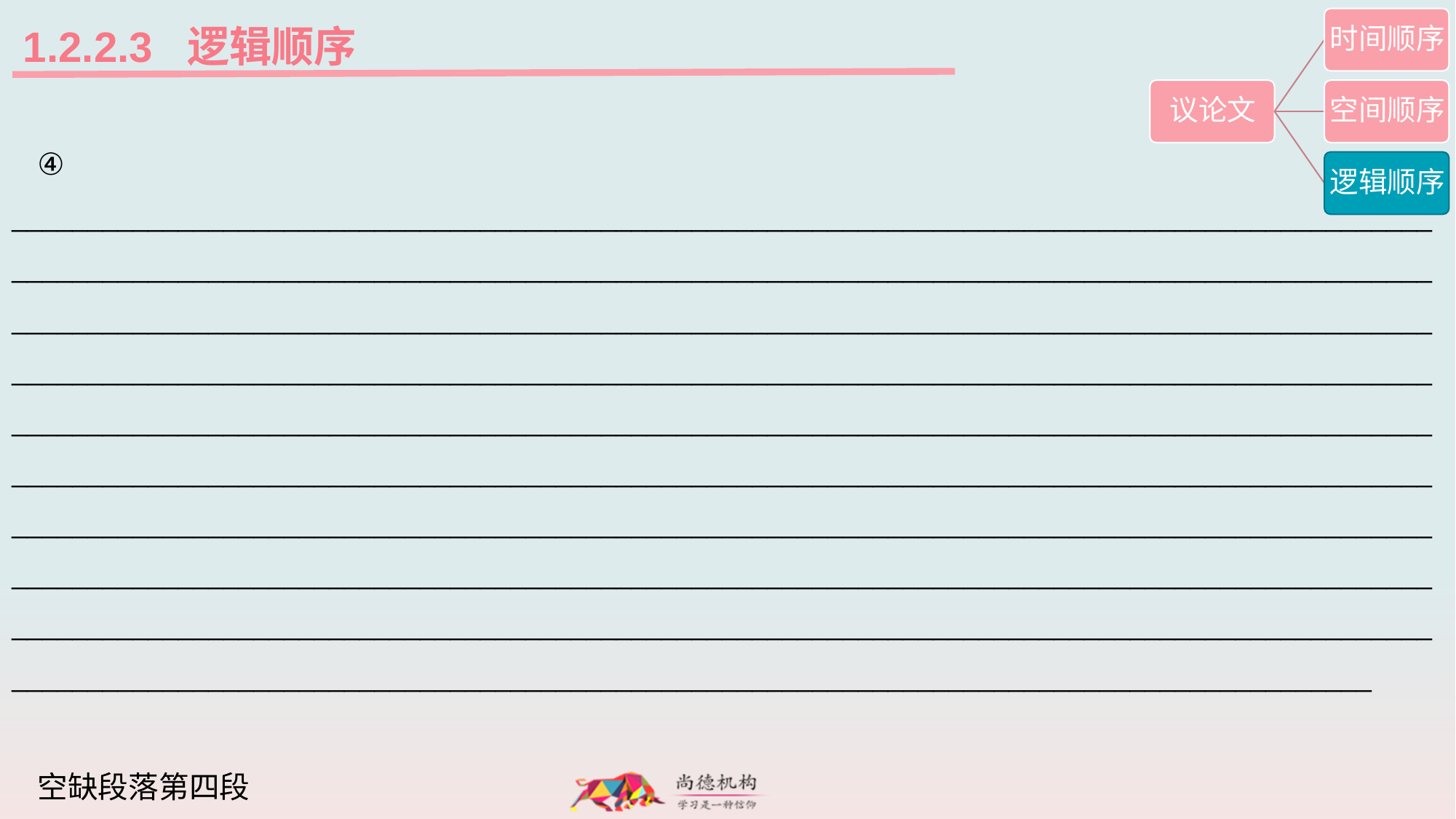

议论文

时间顺序

空间顺序

逻辑顺序
1.2.2.3  逻辑顺序
④ ________________________________________________________________________________________________________________________________________________________________________________________________________________________________________________________________________________________________________________________________________________________________________________________________________________________________________________________________________________________________________________________________________________________________________________________________________________________________________________________________________________________________________________________________________________________________________________________________________________________________________________________________________________________________________________________________________________________________________

空缺段落第四段